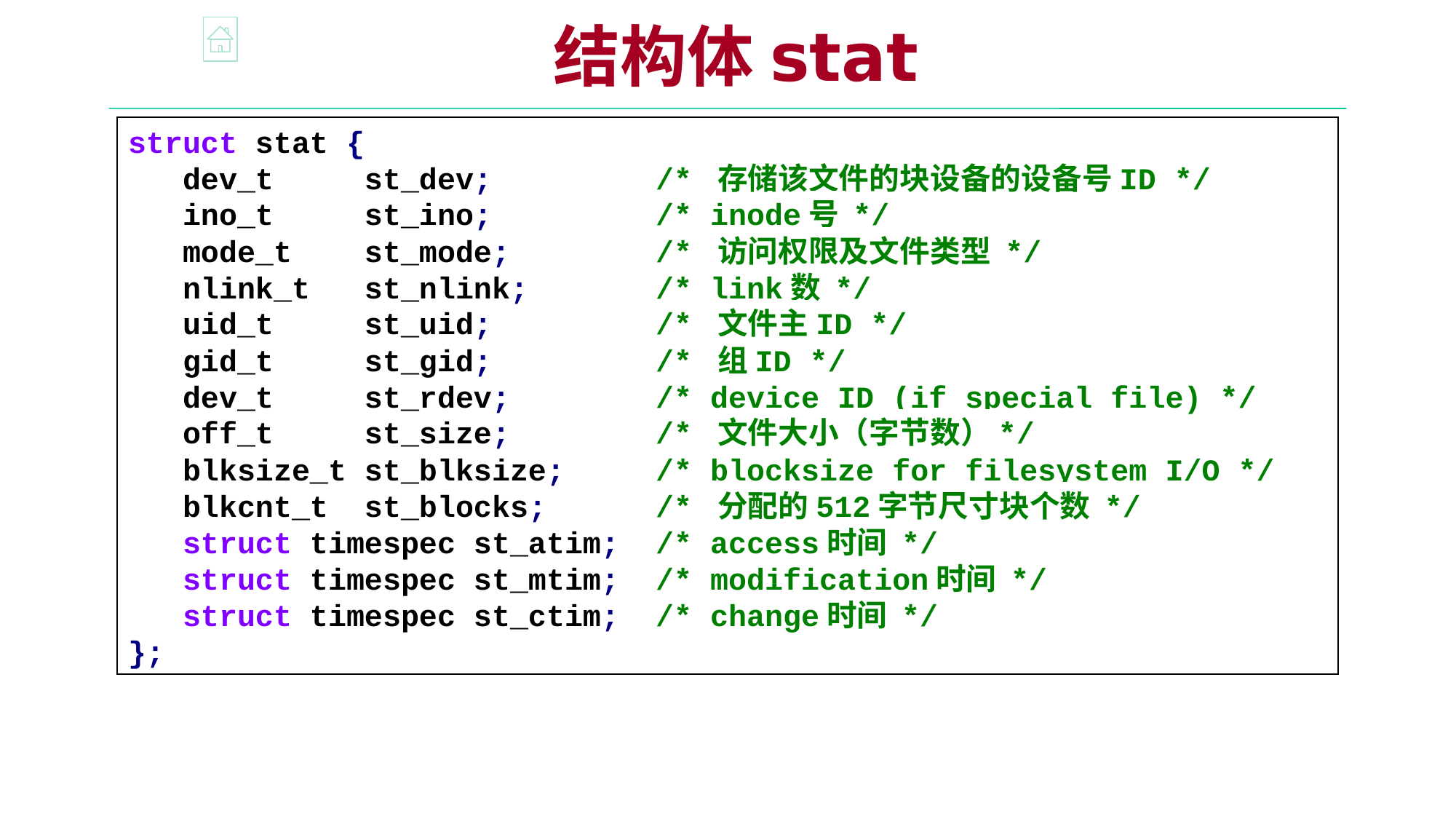

结构体stat

struct stat {
   dev_t     st_dev;         /* 存储该文件的块设备的设备号ID */
   ino_t     st_ino;         /* inode号 */
   mode_t    st_mode;        /* 访问权限及文件类型 */
   nlink_t   st_nlink;       /* link数 */
   uid_t     st_uid;         /* 文件主ID */
   gid_t     st_gid;         /* 组ID */
   dev_t     st_rdev;        /* device ID (if special file) */
   off_t     st_size;        /* 文件大小（字节数）*/
   blksize_t st_blksize;     /* blocksize for filesystem I/O */
   blkcnt_t  st_blocks;      /* 分配的512字节尺寸块个数 */
   struct timespec st_atim;  /* access时间 */
   struct timespec st_mtim;  /* modification时间 */
   struct timespec st_ctim;  /* change时间 */
};